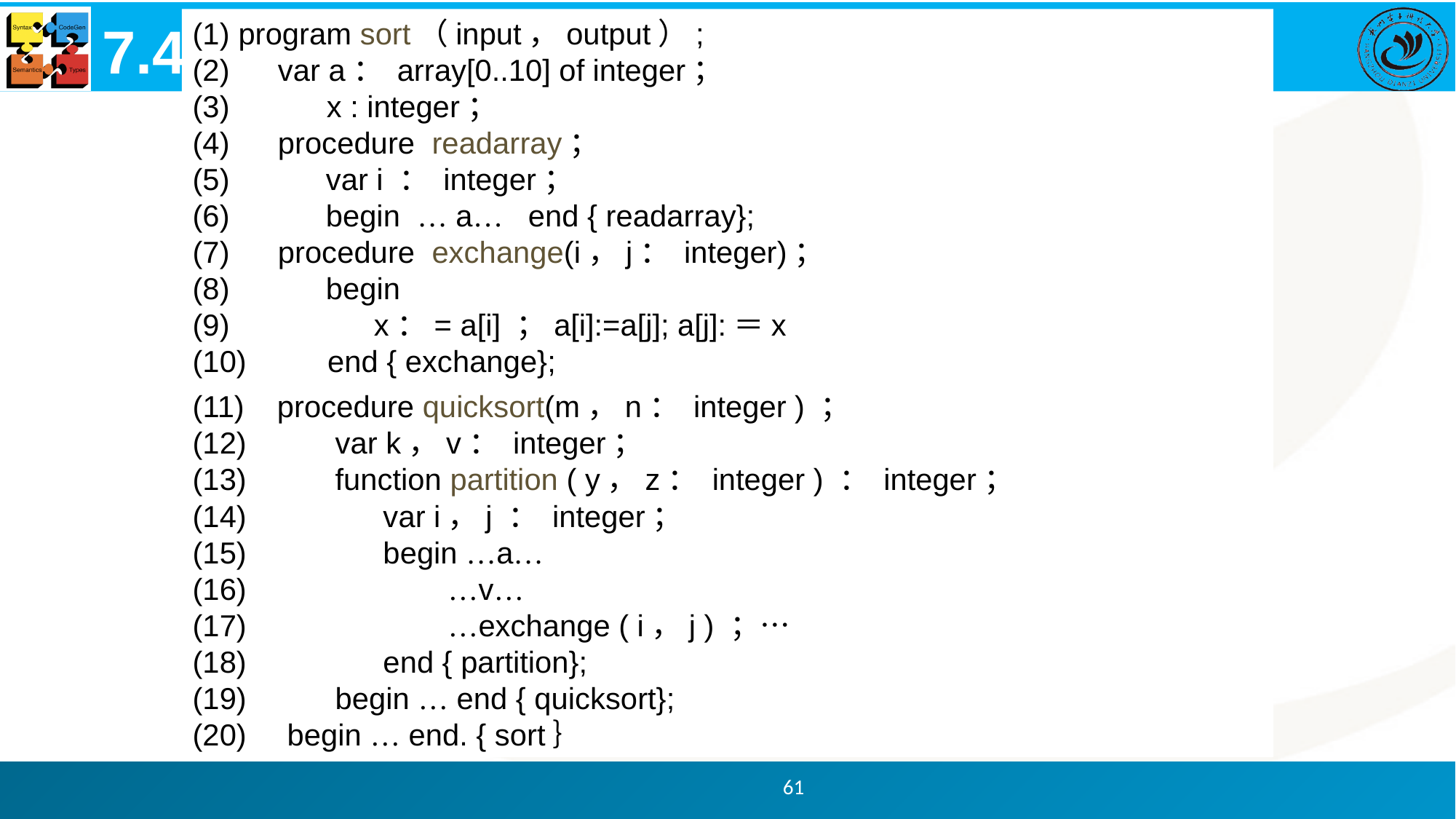

# 7.4 对非局部名字的访问
(1) program sort（input，output）;
(2)      var a： array[0..10] of integer；
(3)            x : integer；
(4)      procedure  readarray；
(5)            var i ： integer；
(6)            begin  … a…   end { readarray};
(7)      procedure  exchange(i，j： integer)；
(8)            begin
(9)                  x：= a[i] ；a[i]:=a[j]; a[j]:＝x
(10)          end { exchange};
有过程嵌套定义 —— PASCAL
(11)    procedure quicksort(m，n： integer ) ；
(12)           var k，v： integer；
(13)           function partition ( y，z： integer ) ： integer；
(14)                 var i，j ： integer；
(15)                 begin …a…
(16)                         …v…
(17)                         …exchange ( i，j ) ；…
(18)                 end { partition};
(19)           begin … end { quicksort};
(20)     begin … end. { sort｝
61